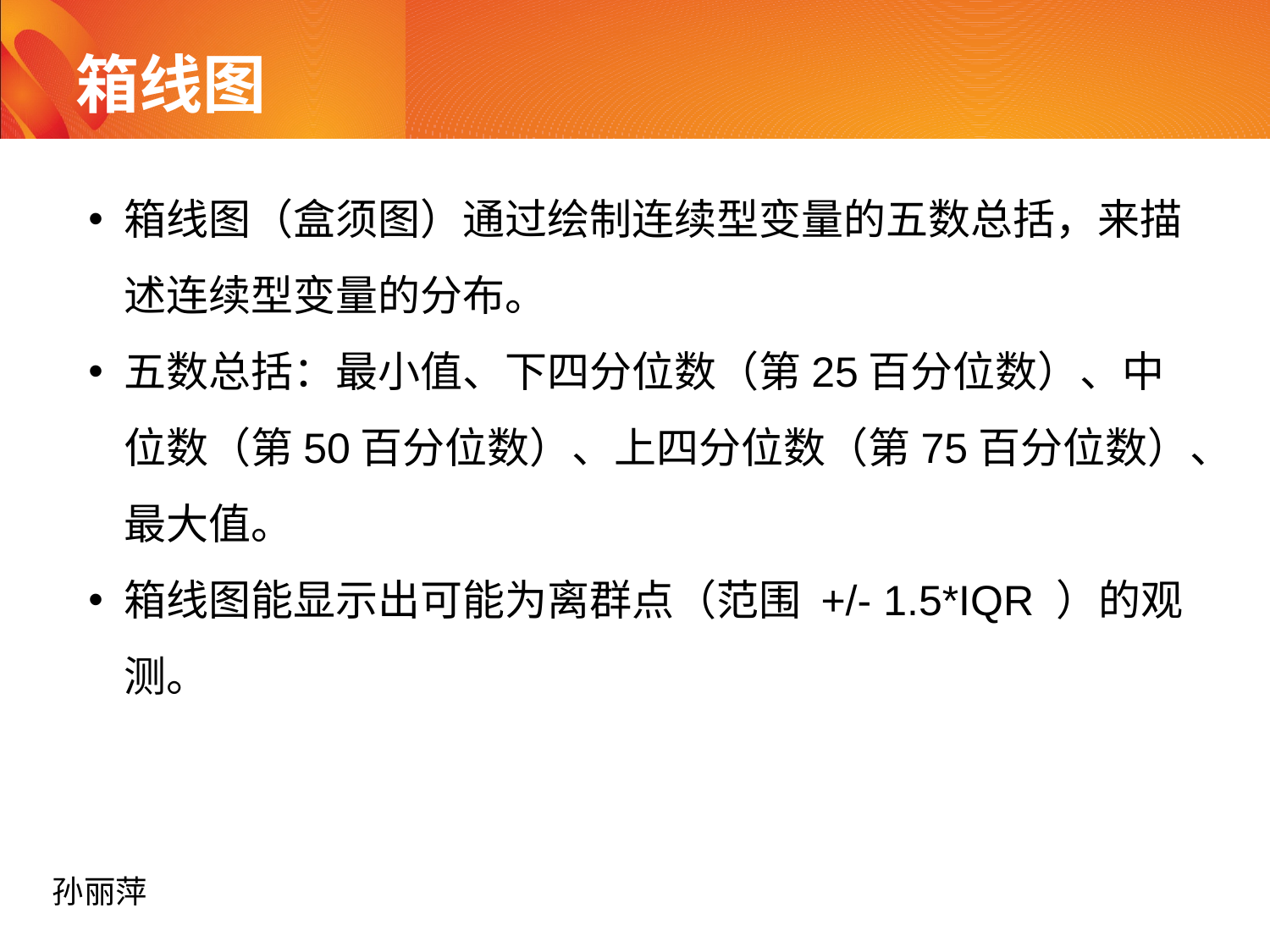

# 箱线图
箱线图（盒须图）通过绘制连续型变量的五数总括，来描述连续型变量的分布。
五数总括：最小值、下四分位数（第25百分位数）、中位数（第50百分位数）、上四分位数（第75百分位数）、最大值。
箱线图能显示出可能为离群点（范围 +/- 1.5*IQR ）的观测。
30